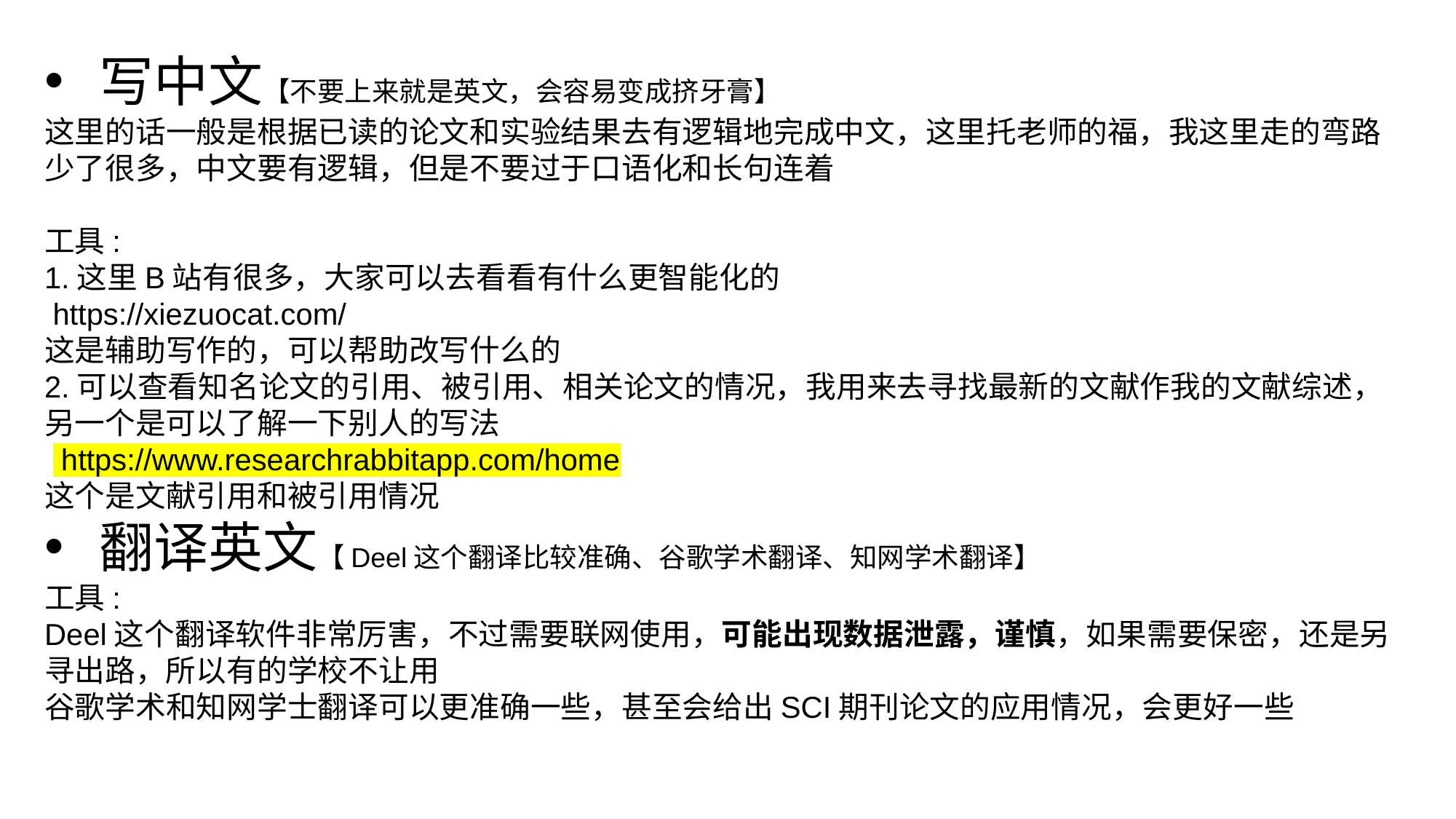

写中文【不要上来就是英文，会容易变成挤牙膏】
这里的话一般是根据已读的论文和实验结果去有逻辑地完成中文，这里托老师的福，我这里走的弯路少了很多，中文要有逻辑，但是不要过于口语化和长句连着

工具:
1.这里B站有很多，大家可以去看看有什么更智能化的
 https://xiezuocat.com/
这是辅助写作的，可以帮助改写什么的
2.可以查看知名论文的引用、被引用、相关论文的情况，我用来去寻找最新的文献作我的文献综述，另一个是可以了解一下别人的写法
  https://www.researchrabbitapp.com/home
这个是文献引用和被引用情况
翻译英文【Deel这个翻译比较准确、谷歌学术翻译、知网学术翻译】
工具:
Deel这个翻译软件非常厉害，不过需要联网使用，可能出现数据泄露，谨慎，如果需要保密，还是另寻出路，所以有的学校不让用
谷歌学术和知网学士翻译可以更准确一些，甚至会给出SCI期刊论文的应用情况，会更好一些